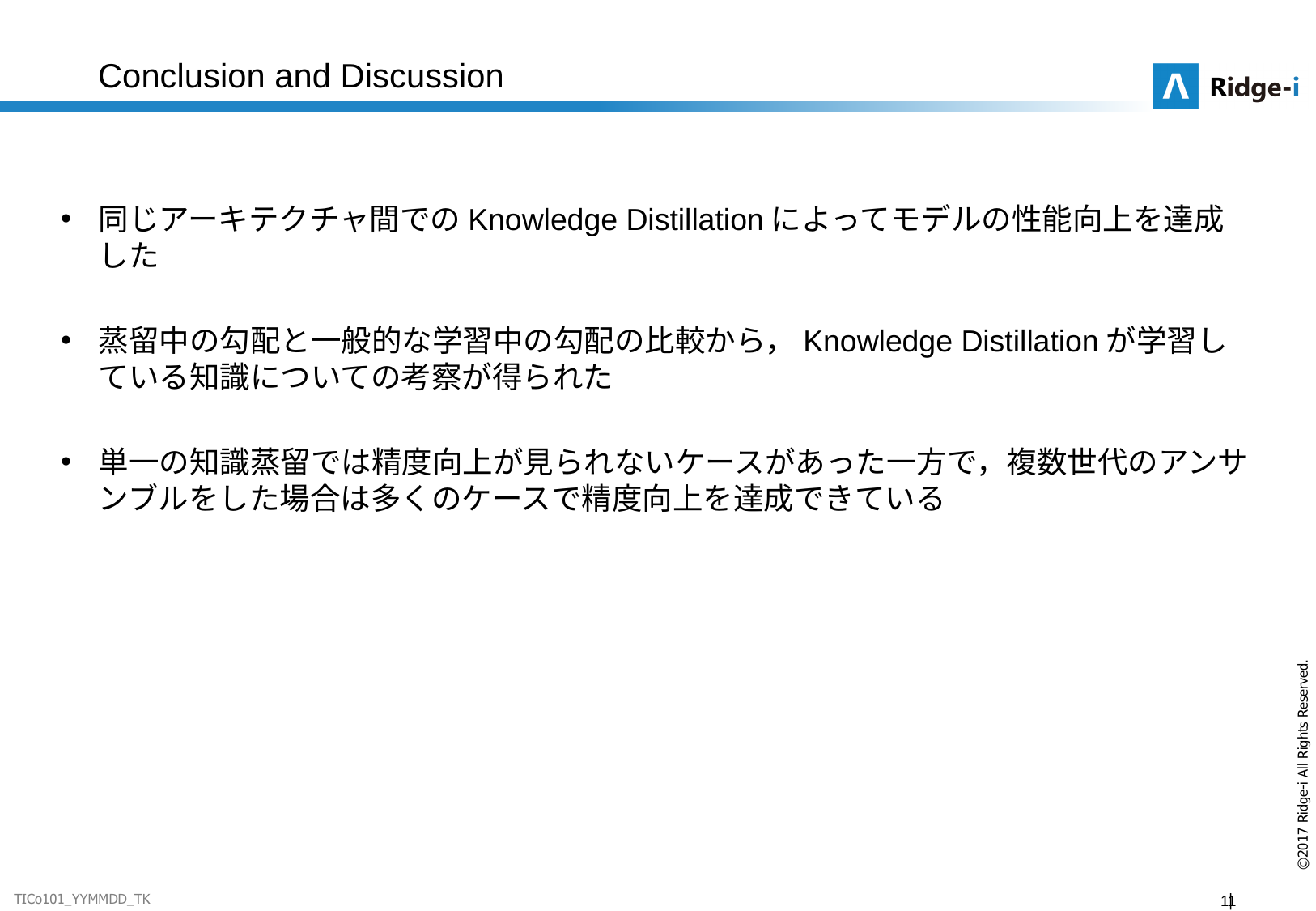

# Conclusion and Discussion
同じアーキテクチャ間でのKnowledge Distillationによってモデルの性能向上を達成した

蒸留中の勾配と一般的な学習中の勾配の比較から，Knowledge Distillationが学習している知識についての考察が得られた

単一の知識蒸留では精度向上が見られないケースがあった一方で，複数世代のアンサンブルをした場合は多くのケースで精度向上を達成できている